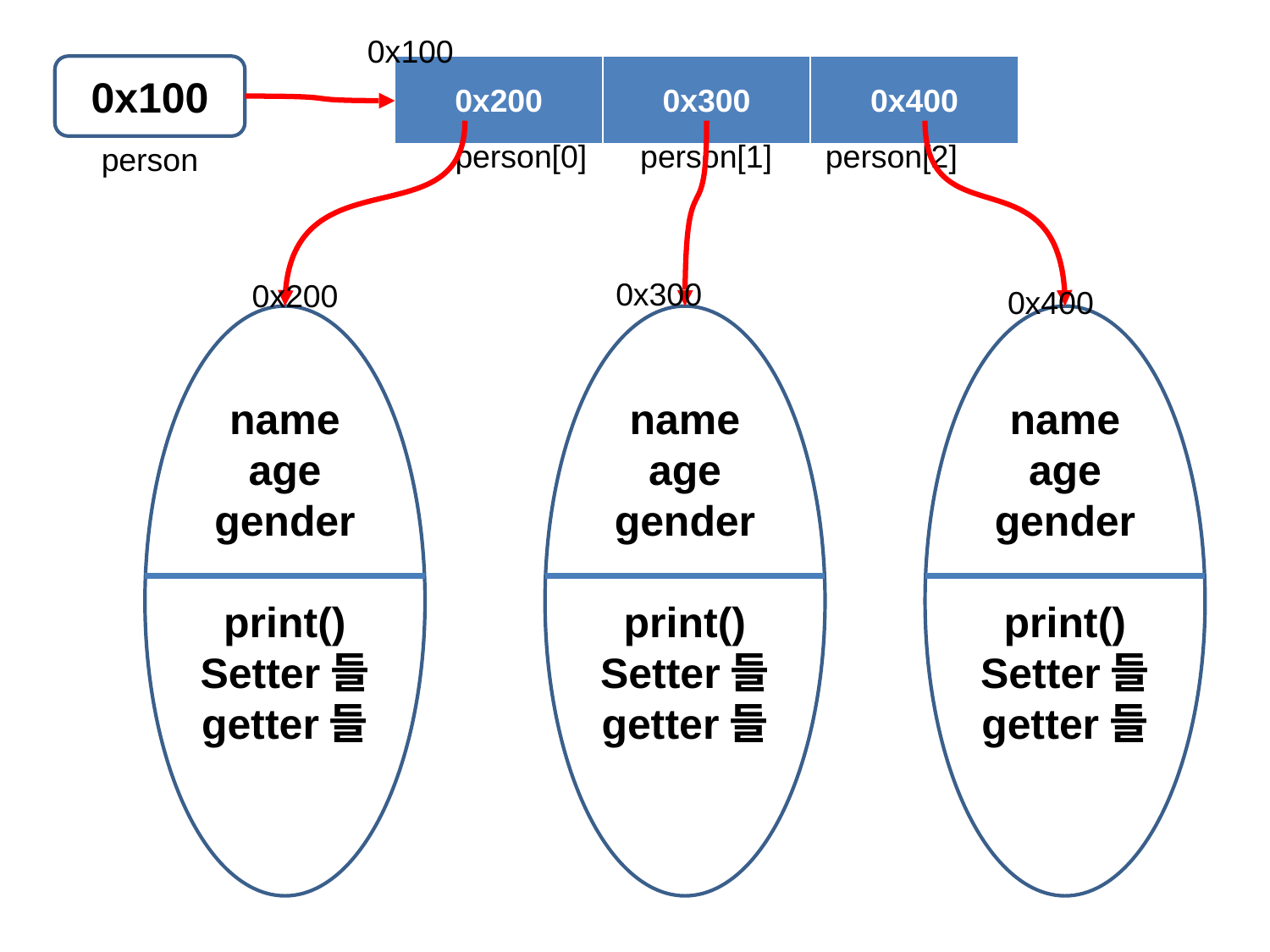

0x100
0x100
| 0x200 | 0x300 | 0x400 |
| --- | --- | --- |
person[0]      person[1]      person[2]
person
0x300
0x200
0x400
name
age
gender

print()
Setter들
getter들
name
age
gender

print()
Setter들
getter들
name
age
gender

print()
Setter들
getter들